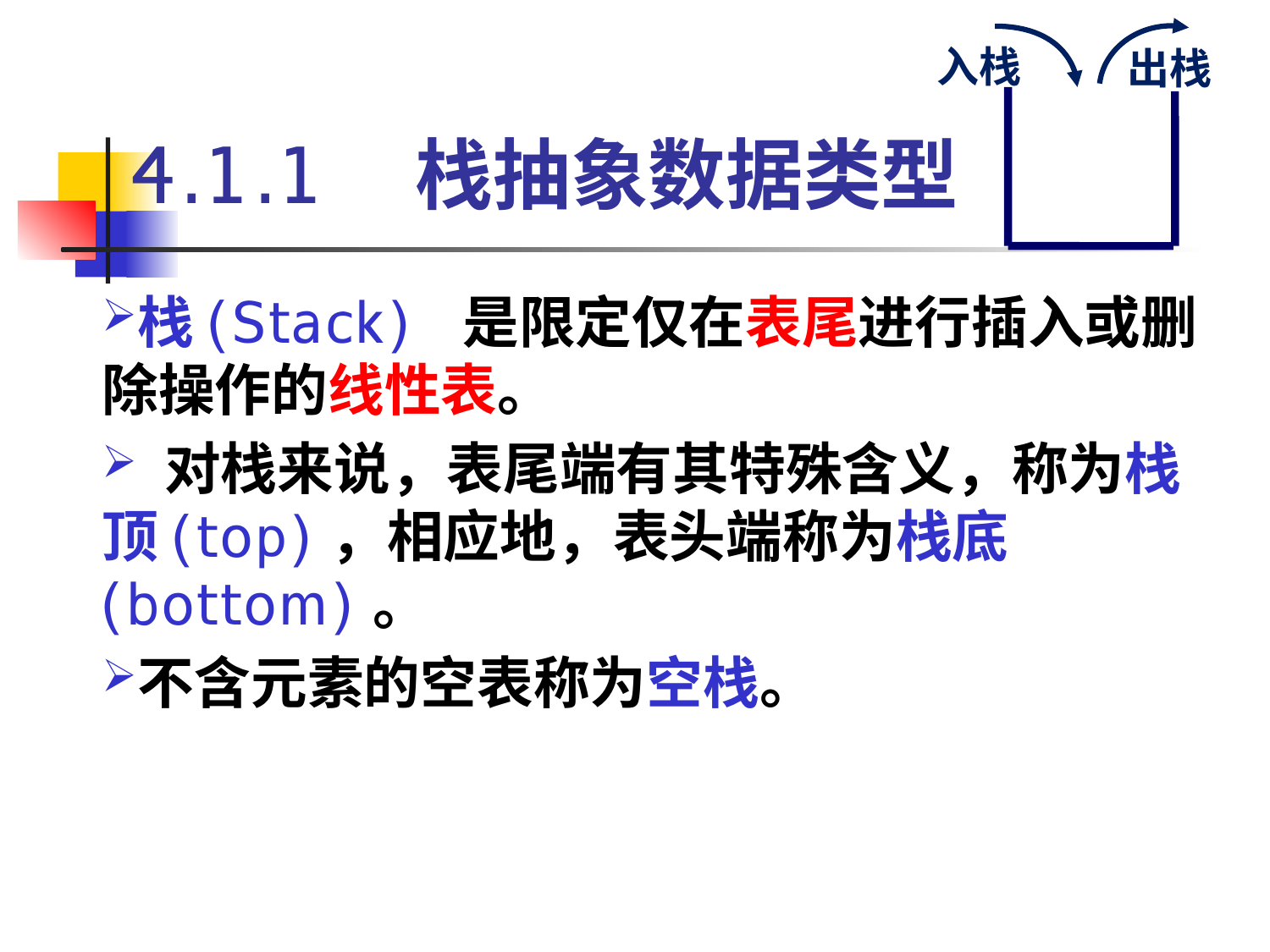

入栈
出栈

# 4.1.1   栈抽象数据类型
栈(Stack)  是限定仅在表尾进行插入或删除操作的线性表。
 对栈来说，表尾端有其特殊含义，称为栈顶(top)，相应地，表头端称为栈底(bottom)。
不含元素的空表称为空栈。